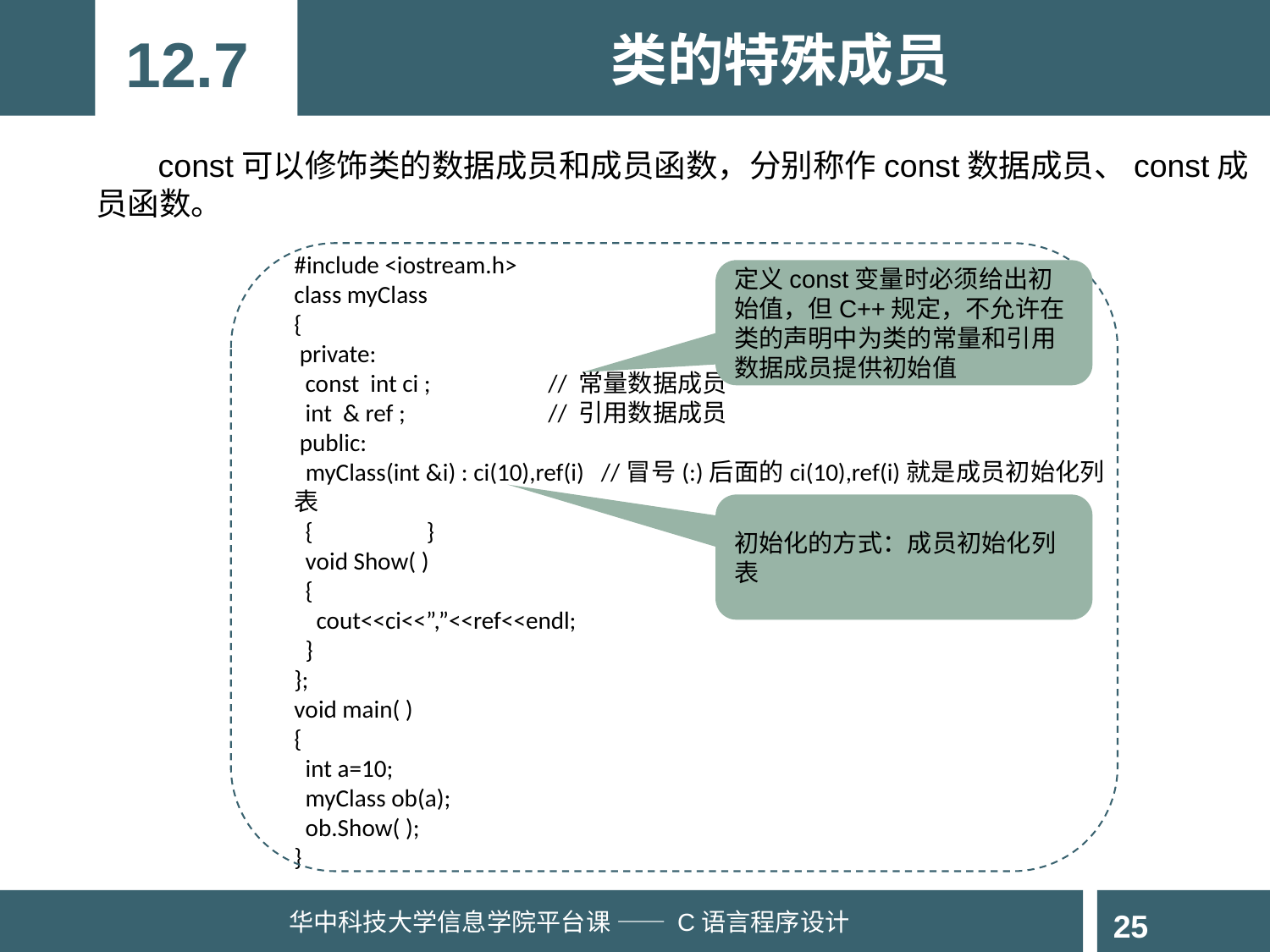

12.7
类的特殊成员
       const可以修饰类的数据成员和成员函数，分别称作const数据成员、const成员函数。

#include <iostream.h>
class myClass
{
 private:
  const  int ci ; 	// 常量数据成员
  int  & ref ;		// 引用数据成员
 public:
  myClass(int &i) : ci(10),ref(i)   //冒号(:)后面的ci(10),ref(i)就是成员初始化列表
  {	 }
  void Show( )
  {
    cout<<ci<<”,”<<ref<<endl;
  }
};
void main( )
{
  int a=10;
  myClass ob(a);
  ob.Show( );
}
定义const变量时必须给出初始值，但C++规定，不允许在类的声明中为类的常量和引用数据成员提供初始值
初始化的方式：成员初始化列表